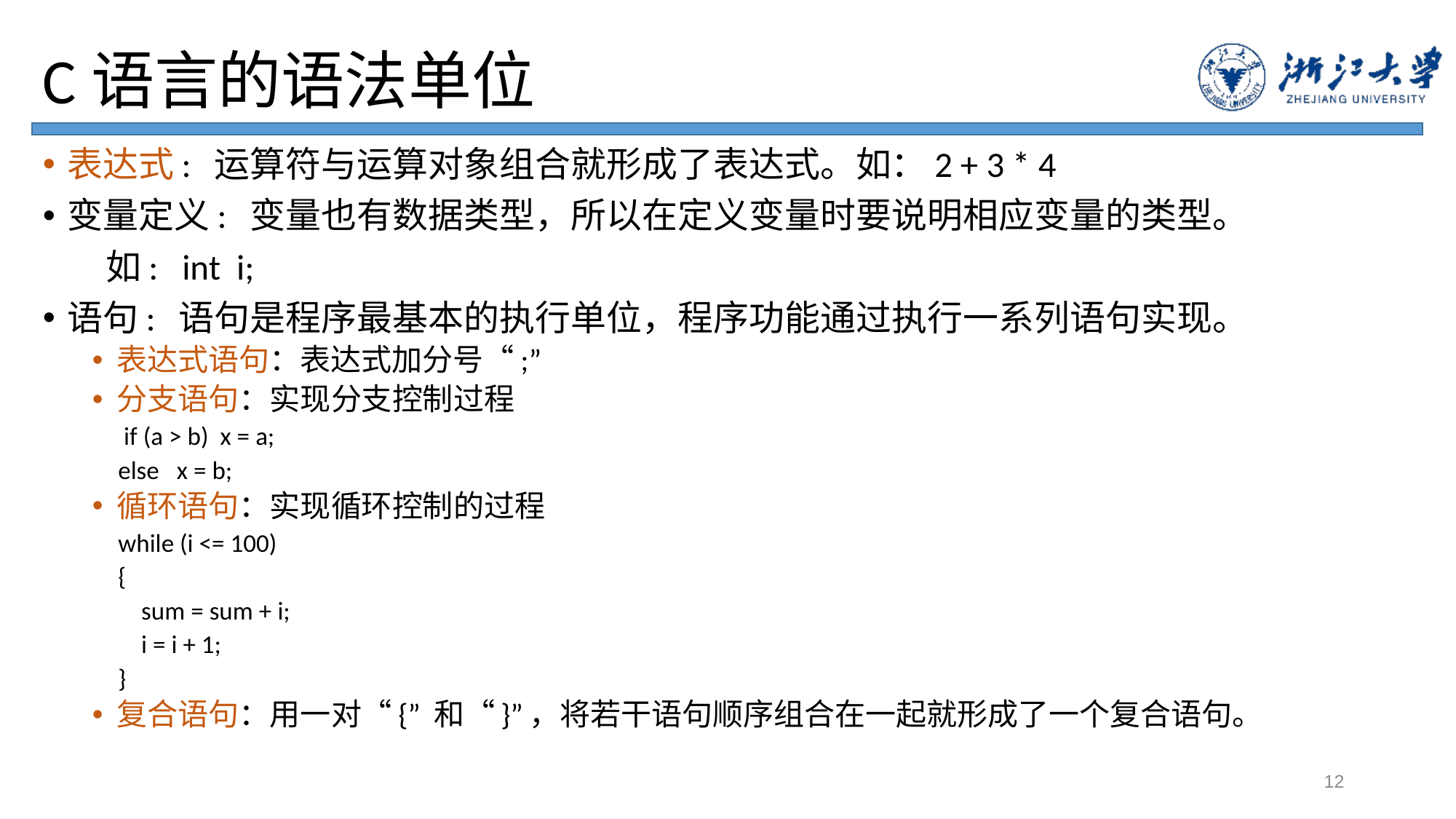

# C语言的语法单位
表达式:  运算符与运算对象组合就形成了表达式。如：2 + 3 * 4
变量定义:  变量也有数据类型，所以在定义变量时要说明相应变量的类型。
       如:   int  i;
语句:  语句是程序最基本的执行单位，程序功能通过执行一系列语句实现。
表达式语句：表达式加分号“;”
分支语句：实现分支控制过程
    if (a > b)  x = a;
   else   x = b;
循环语句：实现循环控制的过程
   while (i <= 100)
   {
       sum = sum + i;
       i = i + 1;
   }
复合语句：用一对“{” 和“}”，将若干语句顺序组合在一起就形成了一个复合语句。

12